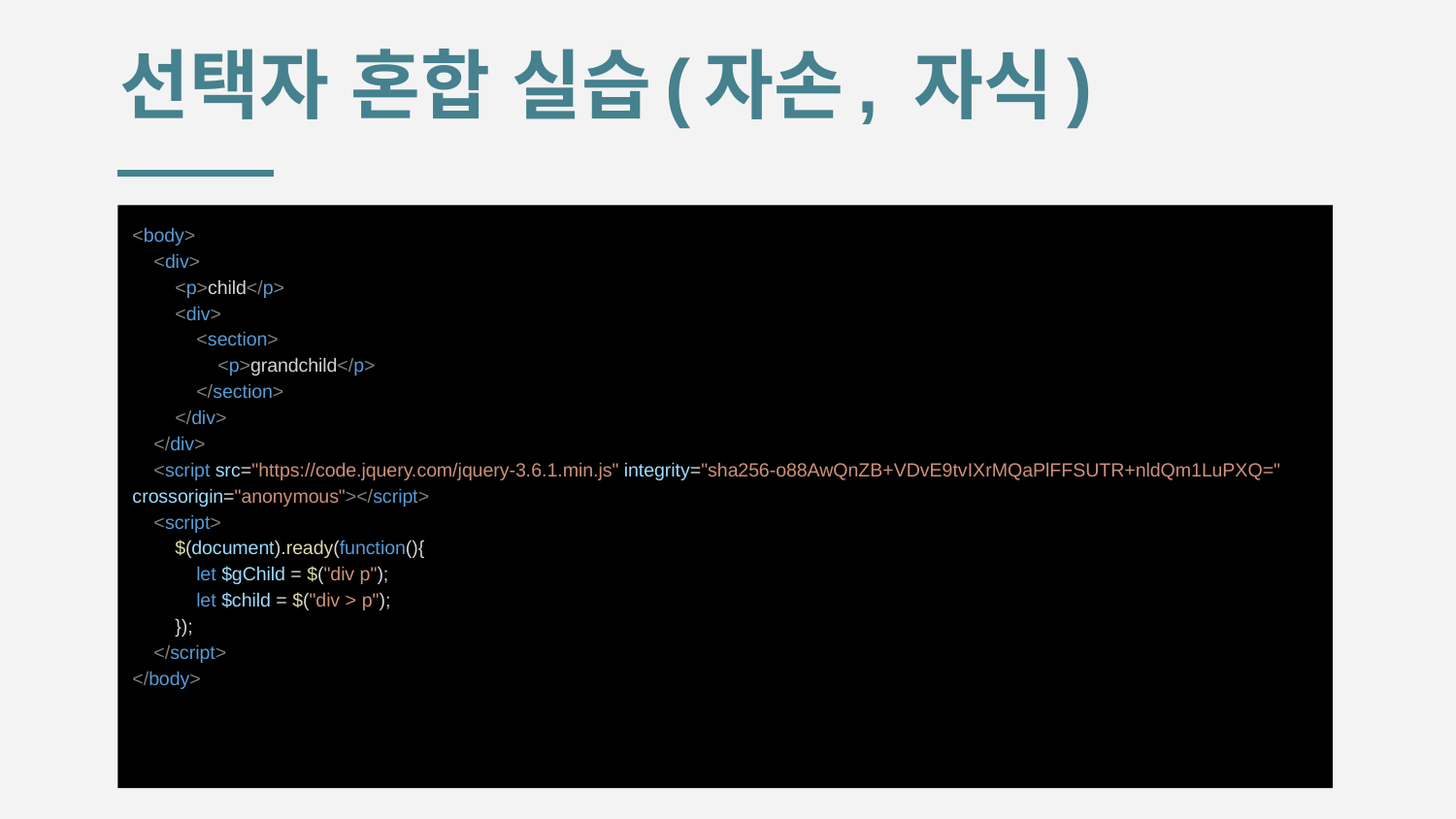

# 선택자 혼합 실습(자손, 자식)
<body>
    <div>
        <p>child</p>
        <div>
            <section>
                <p>grandchild</p>
            </section>
        </div>
    </div>
    <script src="https://code.jquery.com/jquery-3.6.1.min.js" integrity="sha256-o88AwQnZB+VDvE9tvIXrMQaPlFFSUTR+nldQm1LuPXQ=" crossorigin="anonymous"></script>
    <script>
        $(document).ready(function(){
            let $gChild = $("div p");
            let $child = $("div > p");
        });
    </script>
</body>